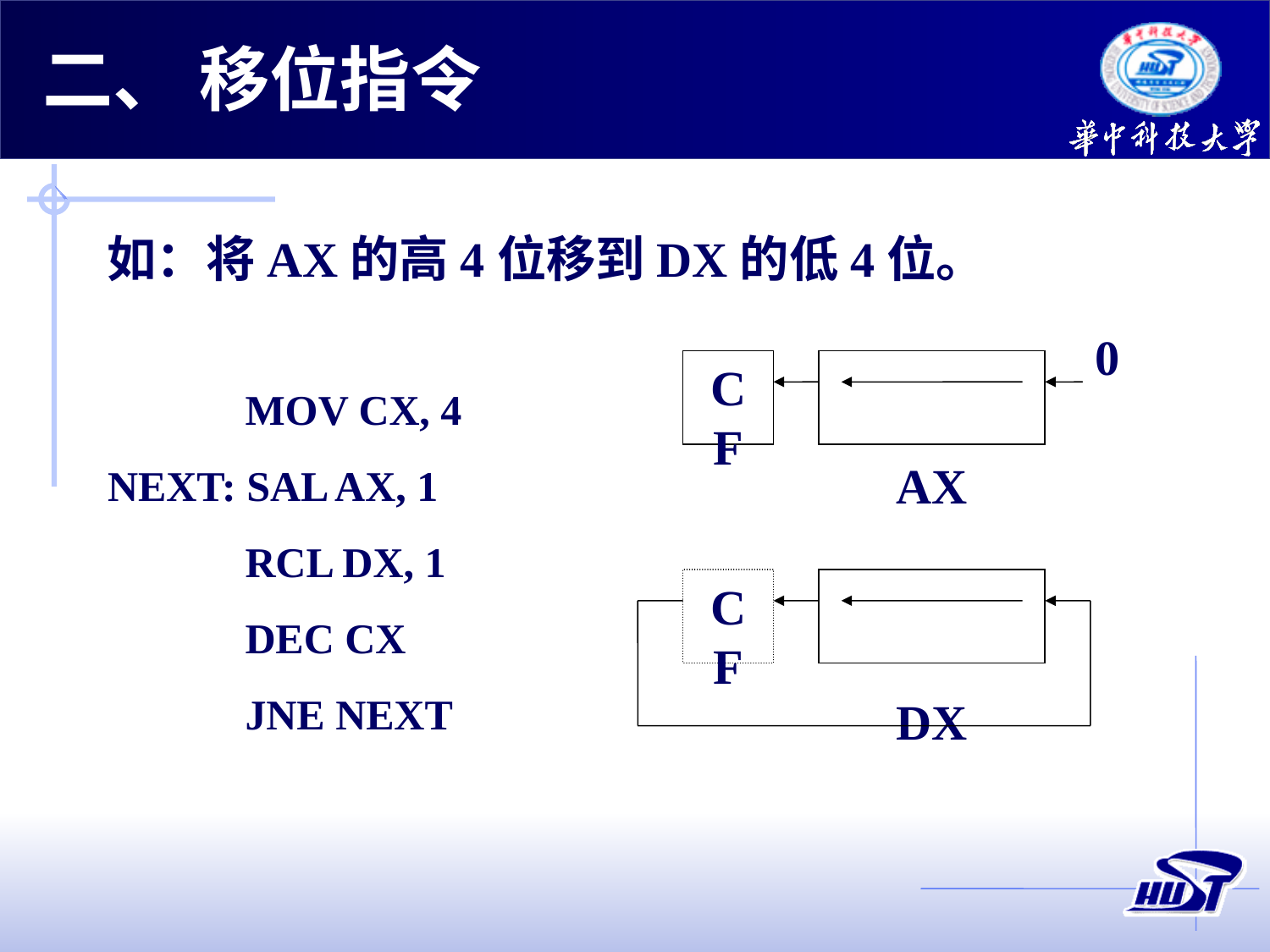

# 二、 移位指令
如：将AX的高4位移到DX的低4位。
0

CF

	 MOV CX, 4
NEXT: SAL AX, 1
	 RCL DX, 1
	 DEC CX
	 JNE NEXT

AX
CF

DX